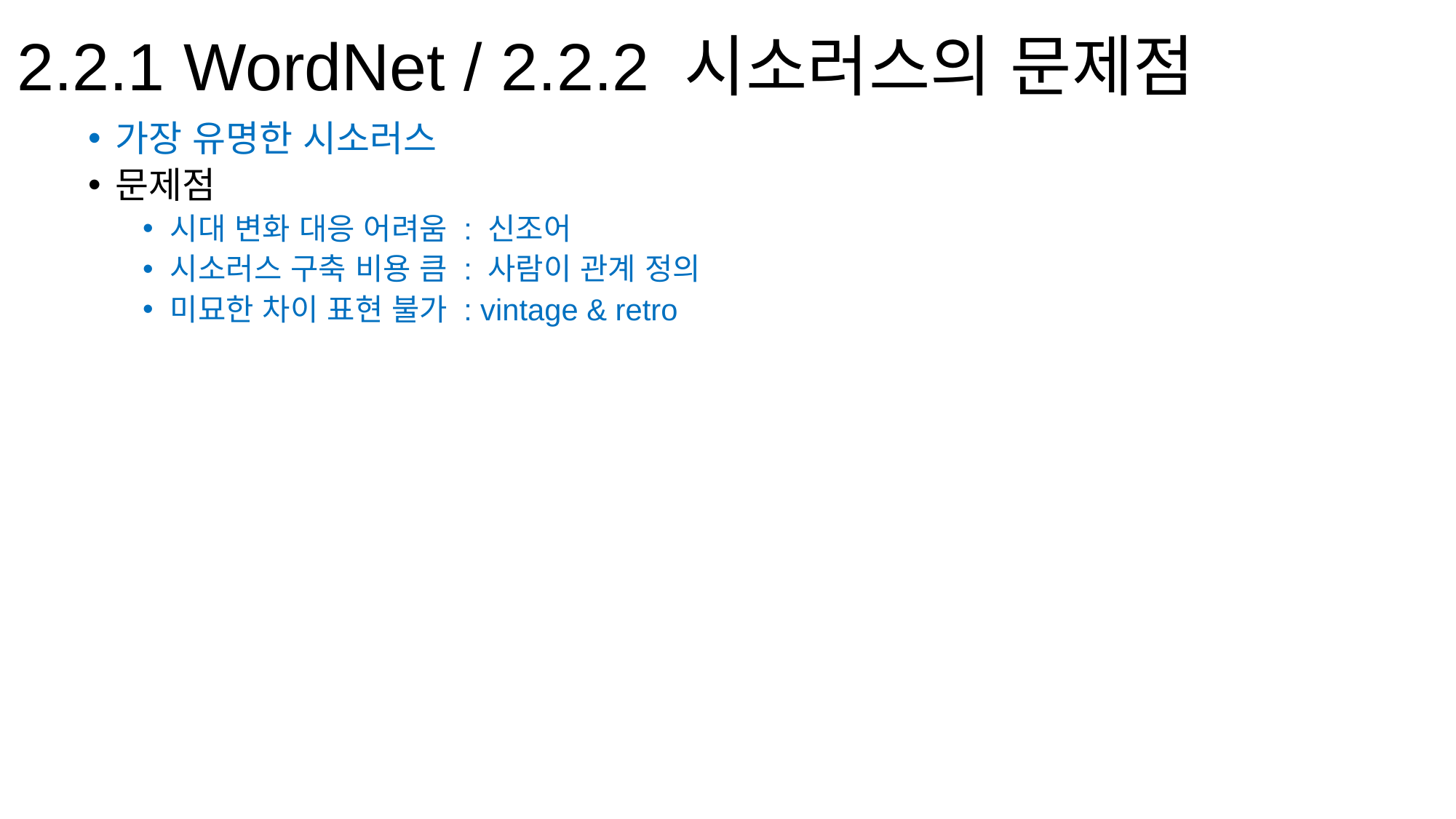

# 2.2.1 WordNet / 2.2.2 시소러스의 문제점
가장 유명한 시소러스
문제점
시대 변화 대응 어려움 : 신조어
시소러스 구축 비용 큼 : 사람이 관계 정의
미묘한 차이 표현 불가 : vintage & retro